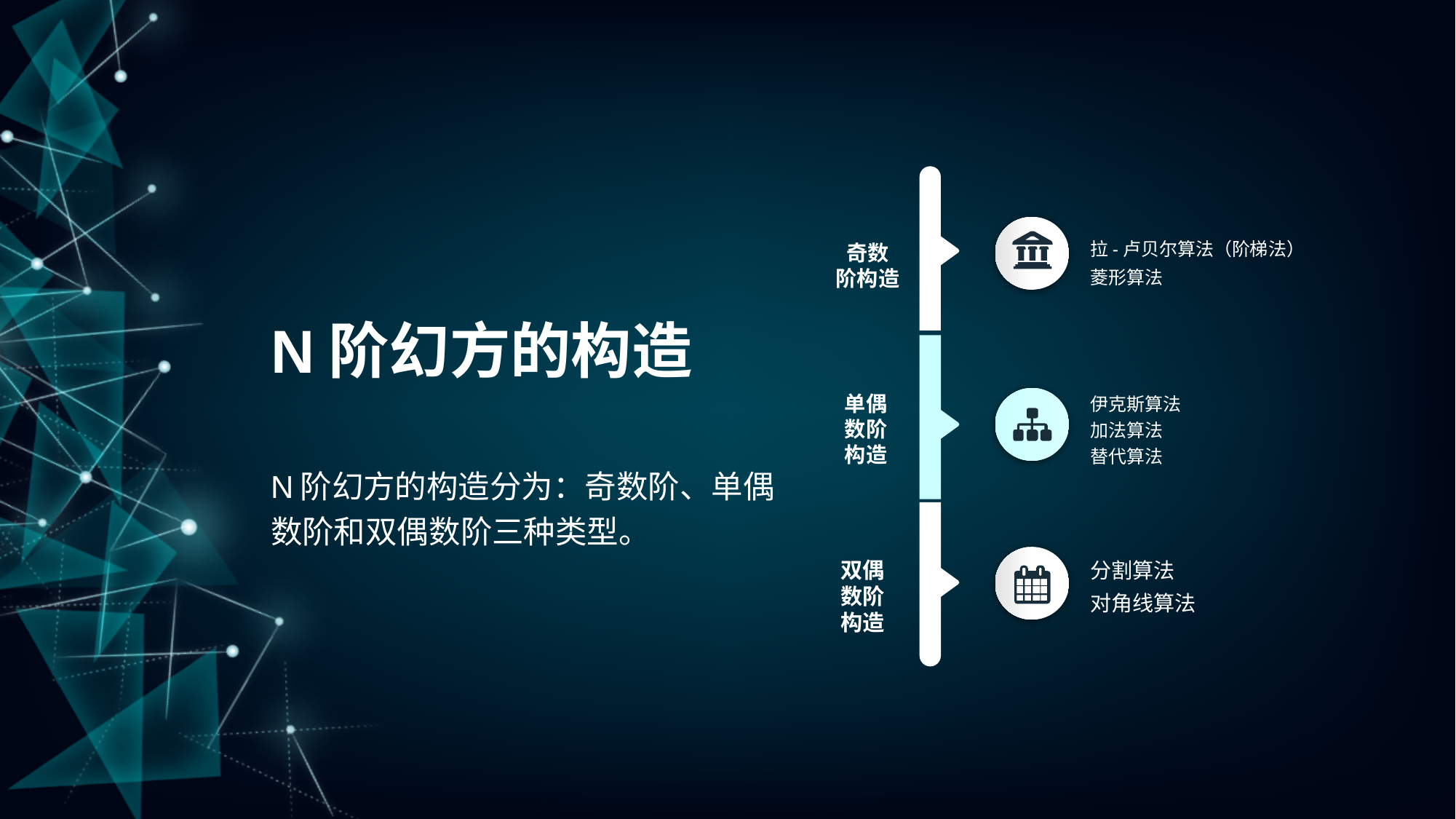

拉-卢贝尔算法（阶梯法）
菱形算法

奇数
阶构造

伊克斯算法
加法算法
替代算法
单偶
数阶
构造

分割算法
对角线算法
双偶数阶构造

N阶幻方的构造
N阶幻方的构造分为：奇数阶、单偶数阶和双偶数阶三种类型。